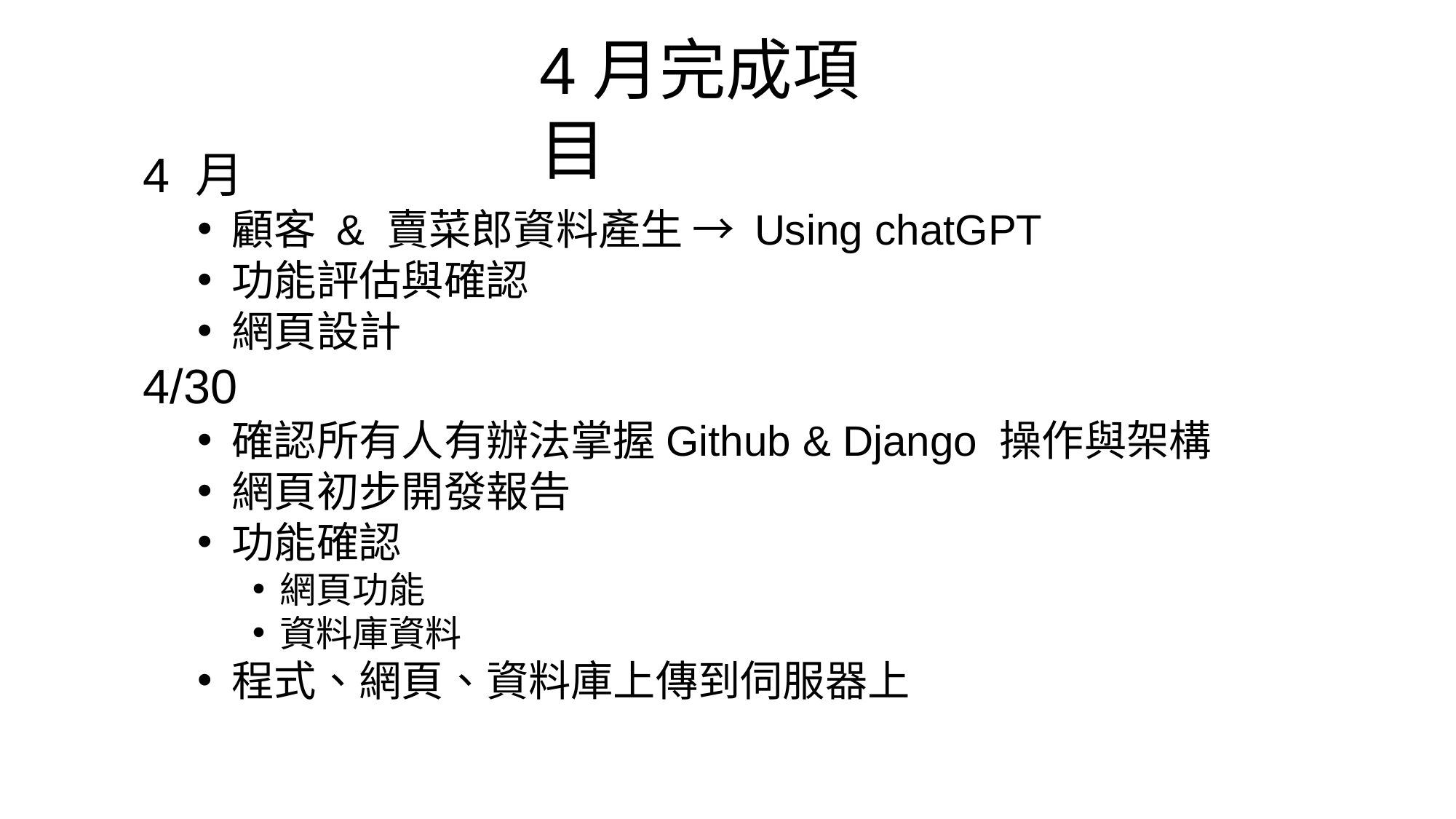

4月完成項目
4 月
顧客 & 賣菜郎資料產生 → Using chatGPT
功能評估與確認
網頁設計
4/30
確認所有人有辦法掌握Github & Django 操作與架構
網頁初步開發報告
功能確認
網頁功能
資料庫資料
程式、網頁、資料庫上傳到伺服器上